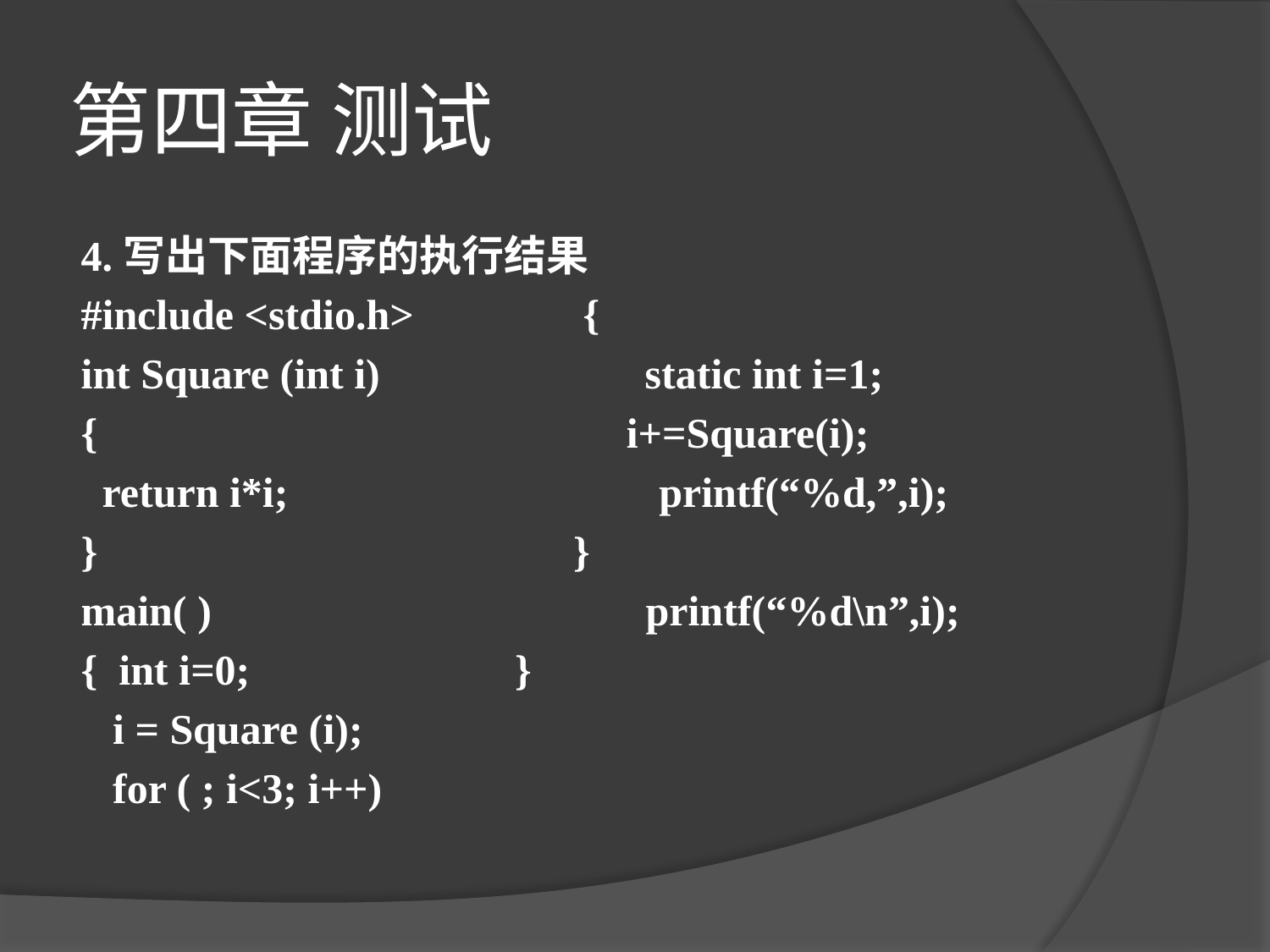

# 第四章 测试
4.写出下面程序的执行结果
#include <stdio.h>                {
int Square (int i)                         static int i=1;
{                                                  i+=Square(i);
  return i*i;                                   printf(“%d,”,i);
}                                             }
main( )                                         printf(“%d\n”,i);
{  int i=0;                         }
   i = Square (i);
   for ( ; i<3; i++)